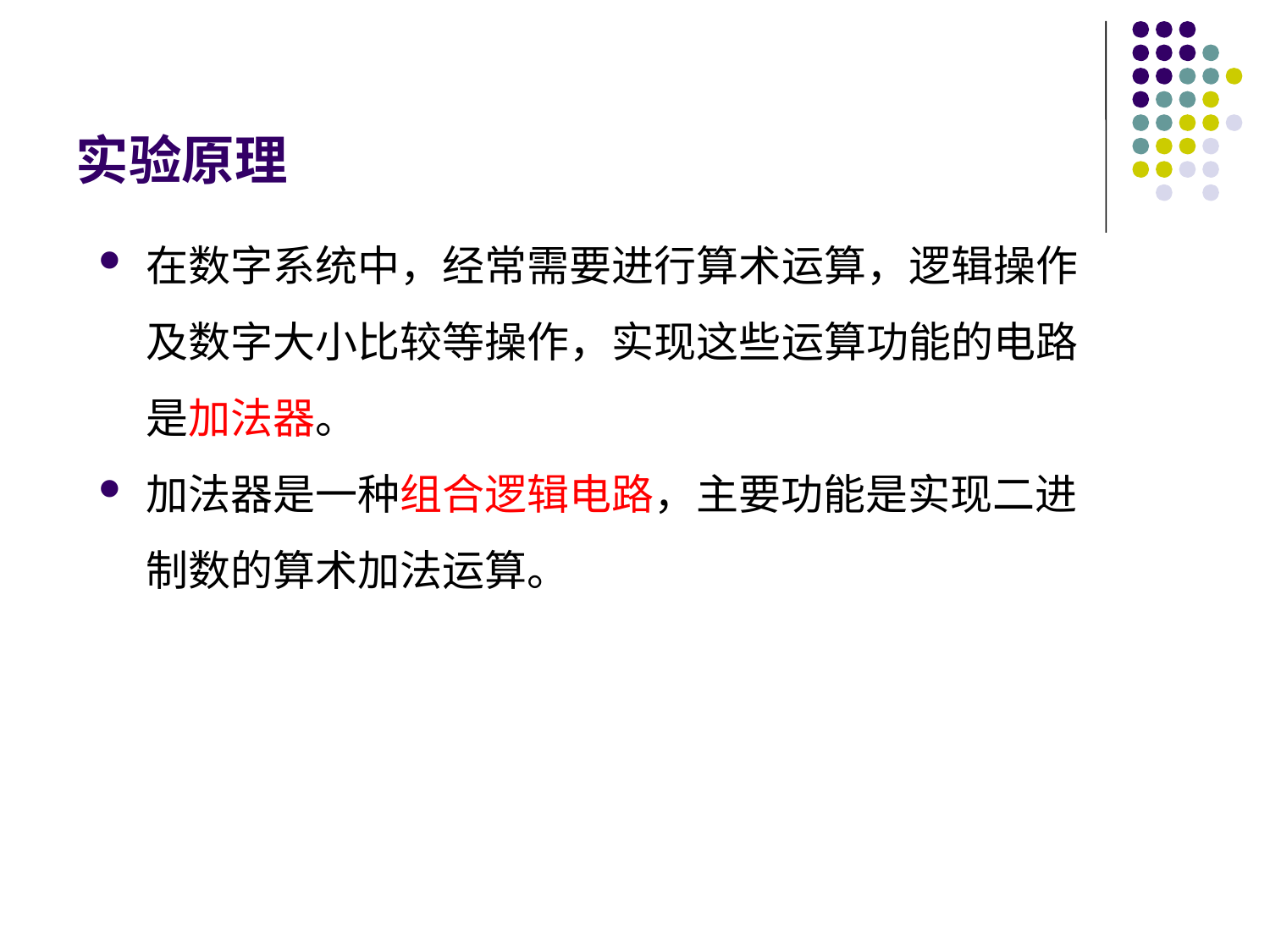

# 实验原理
在数字系统中，经常需要进行算术运算，逻辑操作及数字大小比较等操作，实现这些运算功能的电路是加法器。
加法器是一种组合逻辑电路，主要功能是实现二进制数的算术加法运算。